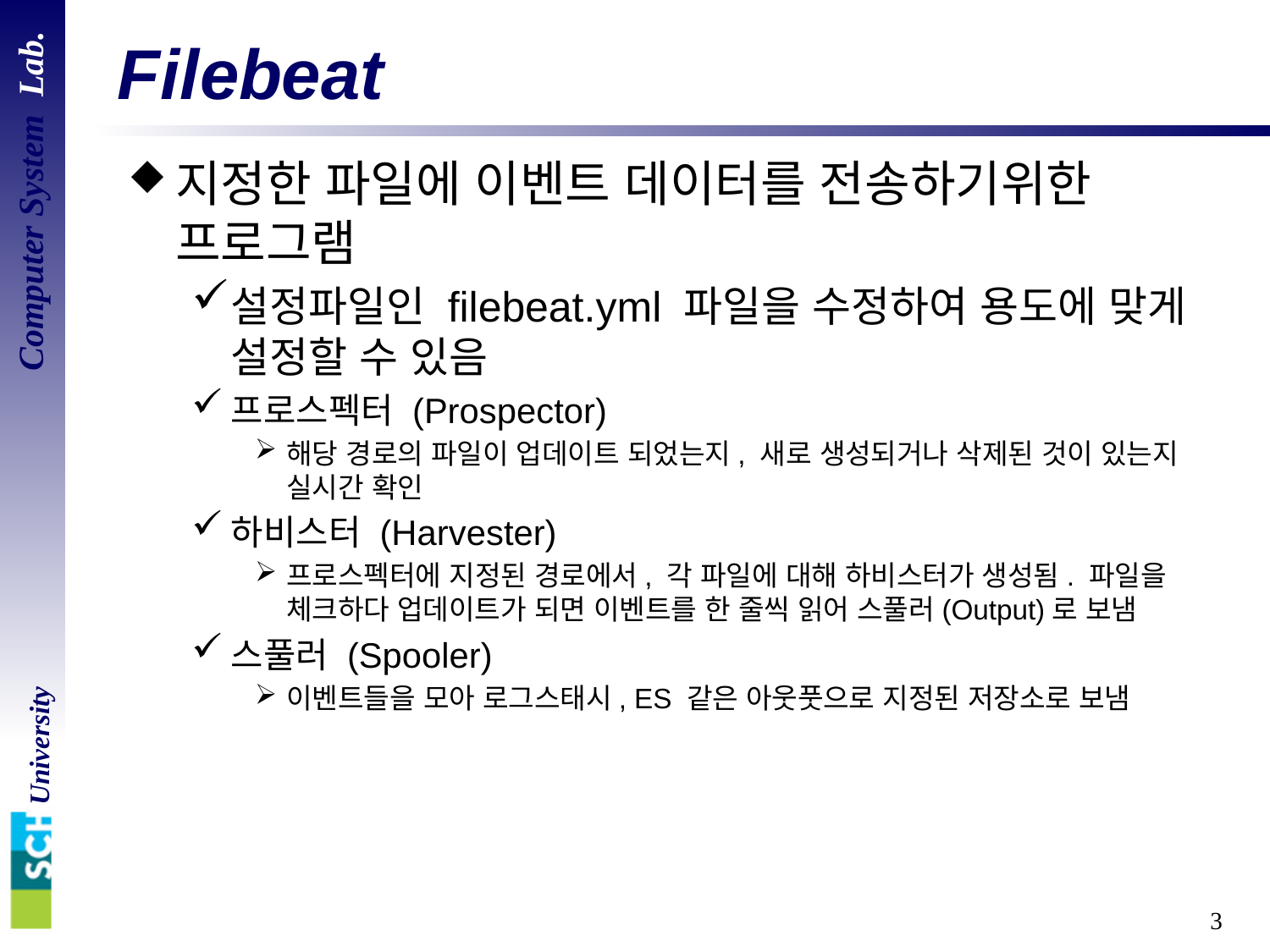

# Filebeat
지정한 파일에 이벤트 데이터를 전송하기위한 프로그램
설정파일인 filebeat.yml 파일을 수정하여 용도에 맞게 설정할 수 있음
프로스펙터 (Prospector)
해당 경로의 파일이 업데이트 되었는지, 새로 생성되거나 삭제된 것이 있는지 실시간 확인
하비스터 (Harvester)
프로스펙터에 지정된 경로에서, 각 파일에 대해 하비스터가 생성됨. 파일을 체크하다 업데이트가 되면 이벤트를 한 줄씩 읽어 스풀러(Output)로 보냄
스풀러 (Spooler)
이벤트들을 모아 로그스태시, ES 같은 아웃풋으로 지정된 저장소로 보냄